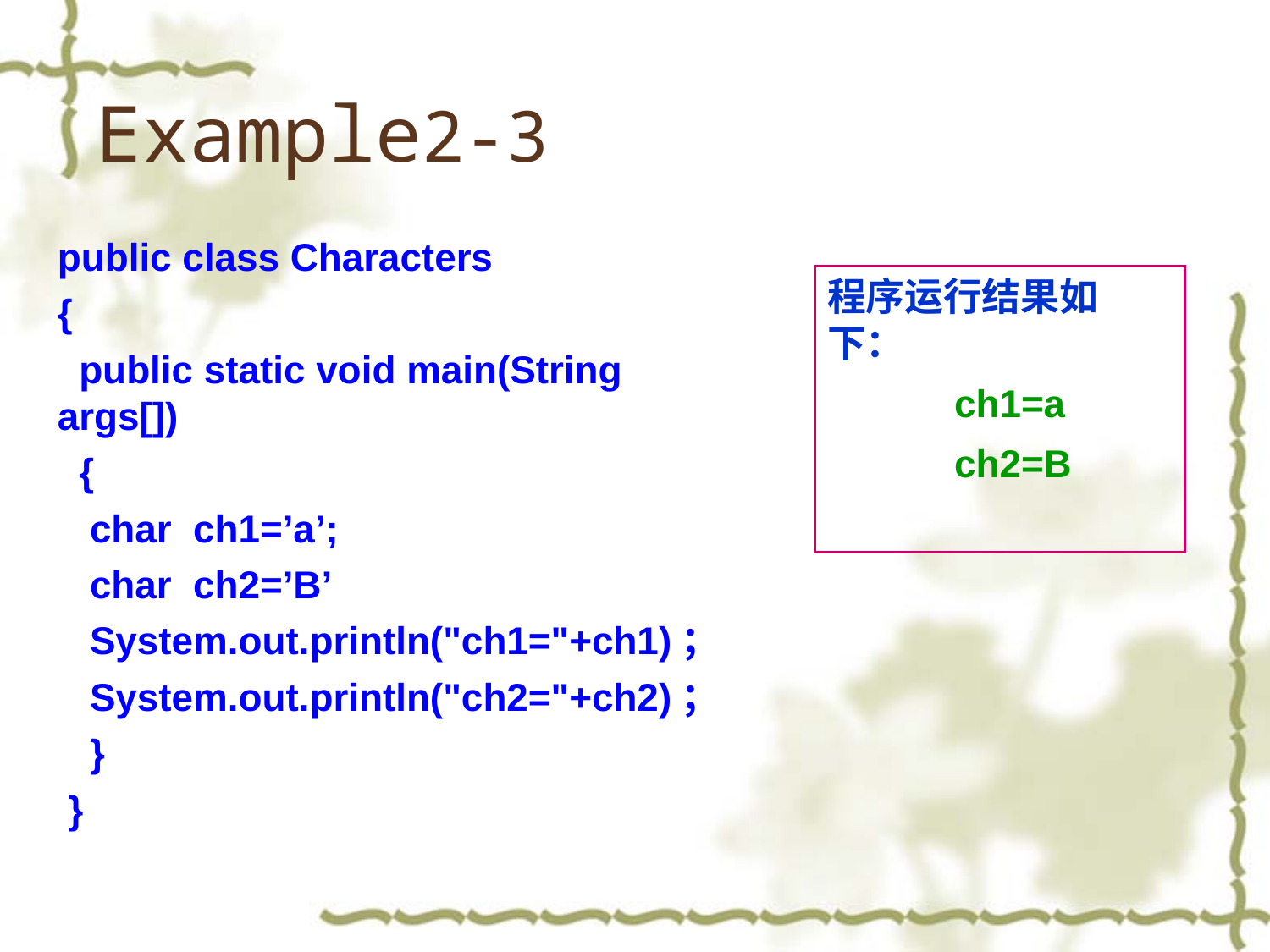

# Example2-3
public class Characters
{
  public static void main(String args[])
  {
   char  ch1=’a’;
   char  ch2=’B’
   System.out.println("ch1="+ch1)；
   System.out.println("ch2="+ch2)；
   }
 }
程序运行结果如下：
ch1=a
ch2=B